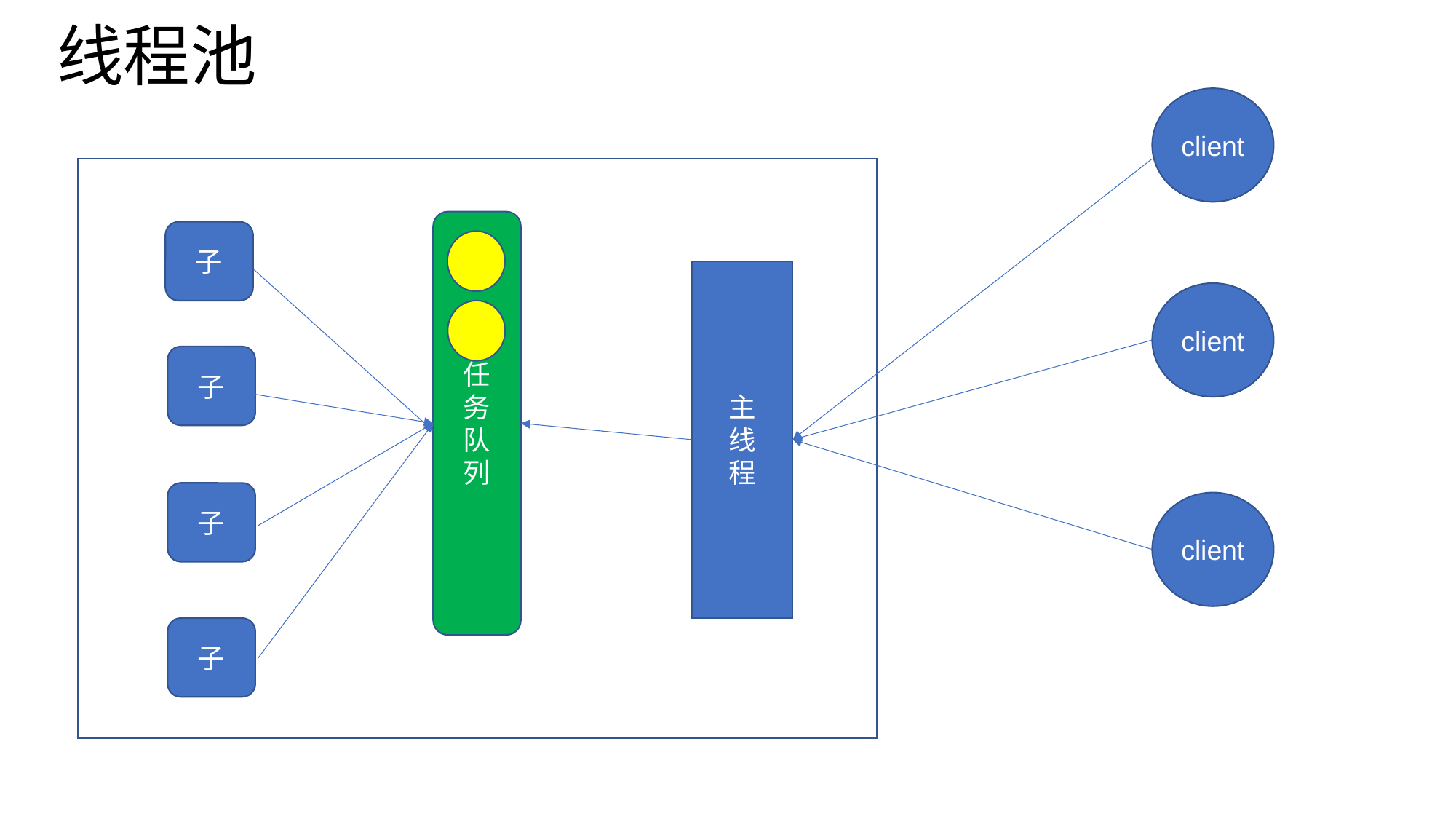

# 线程池
client

任
务
队
列
子

主
线
程
client

子
子
client
子